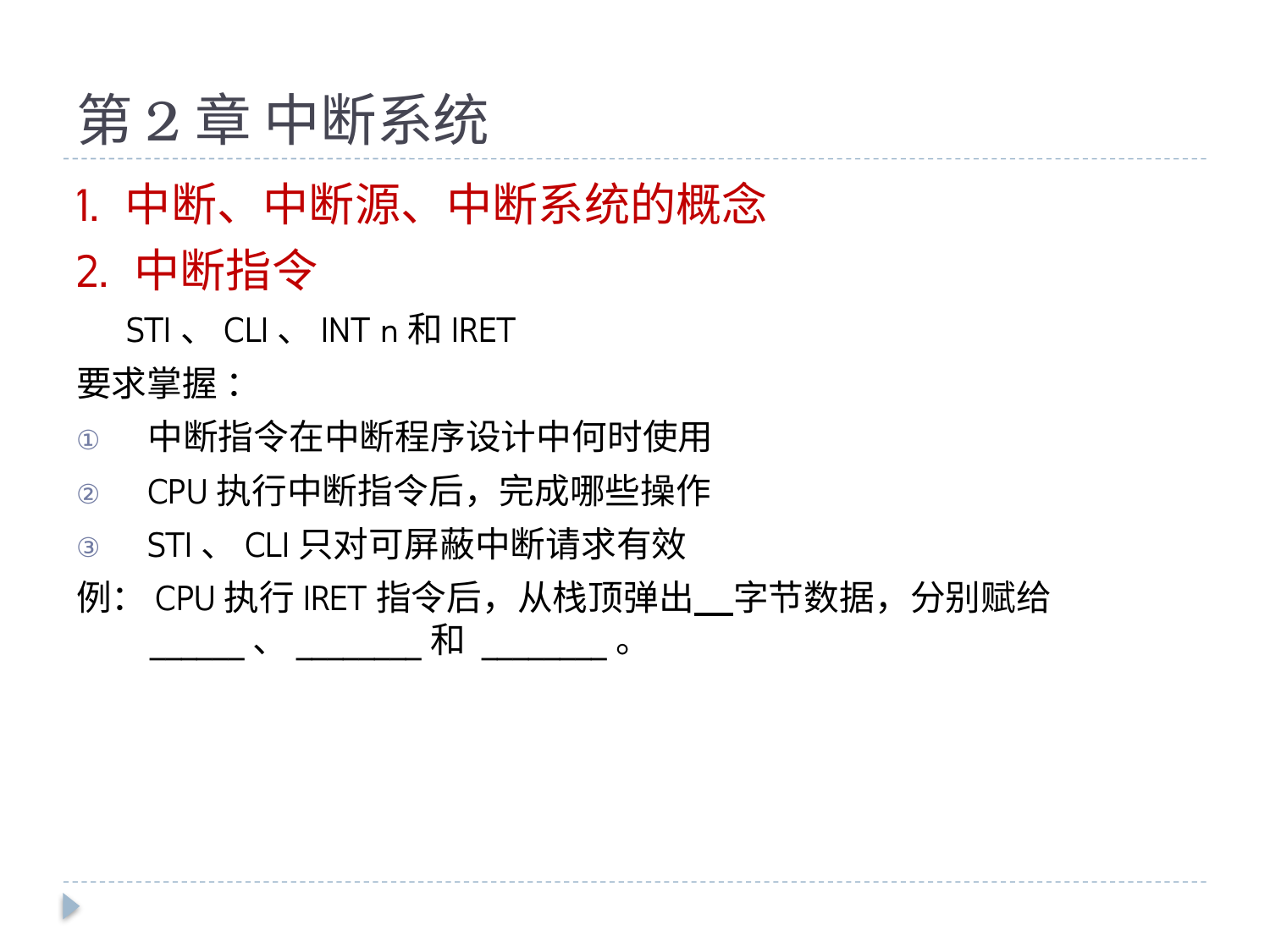

# 第2章 中断系统
1. 中断、中断源、中断系统的概念
2. 中断指令
STI、CLI、INT n和IRET
要求掌握 ：
中断指令在中断程序设计中何时使用
CPU执行中断指令后，完成哪些操作
STI、CLI只对可屏蔽中断请求有效
例：CPU执行IRET指令后，从栈顶弹出     字节数据，分别赋给______、________和 ________。